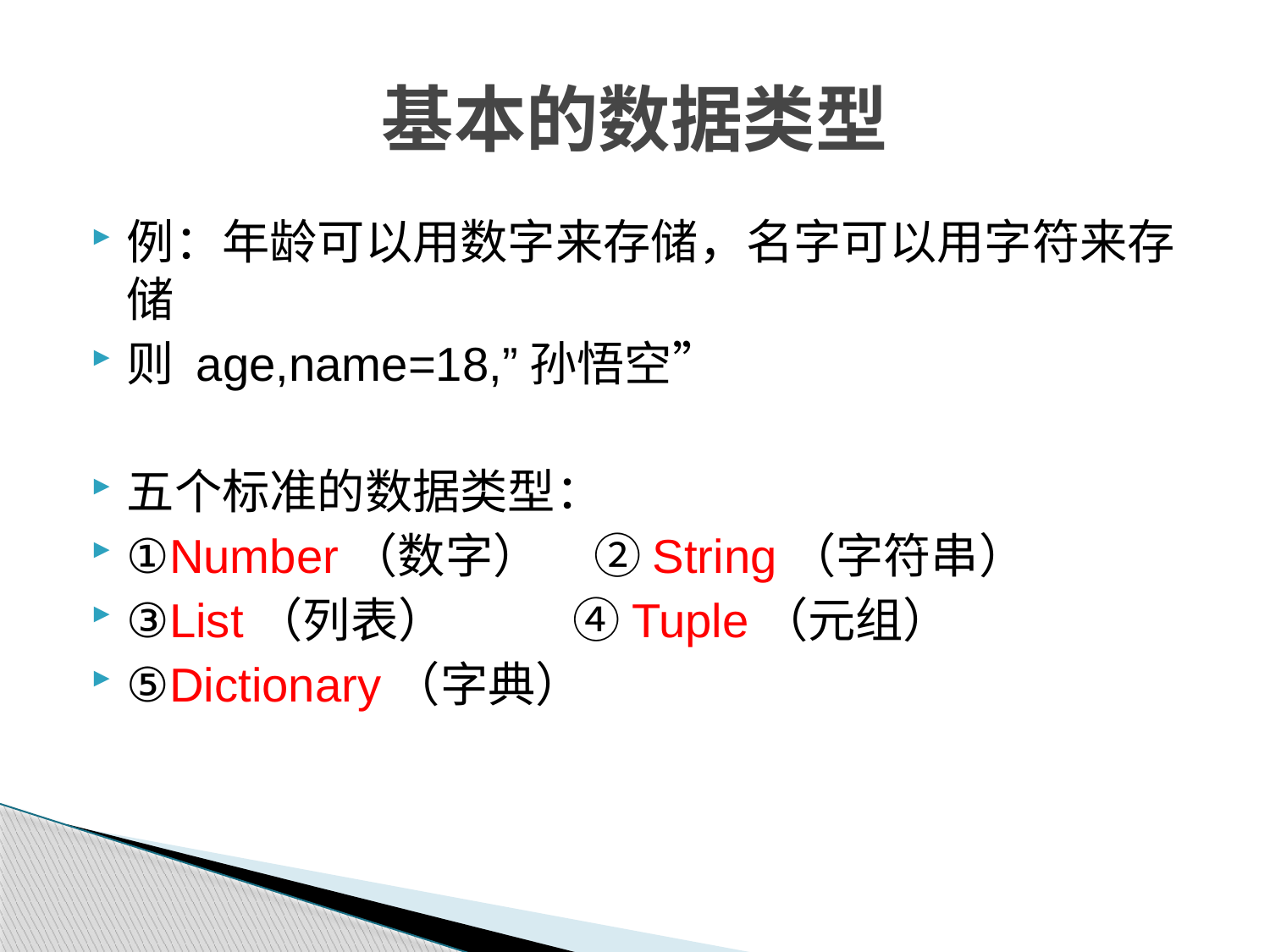

# 基本的数据类型
例：年龄可以用数字来存储，名字可以用字符来存储
则 age,name=18,”孙悟空”

五个标准的数据类型：
①Number（数字）     ②String（字符串）
③List（列表）            ④Tuple（元组）
⑤Dictionary（字典）